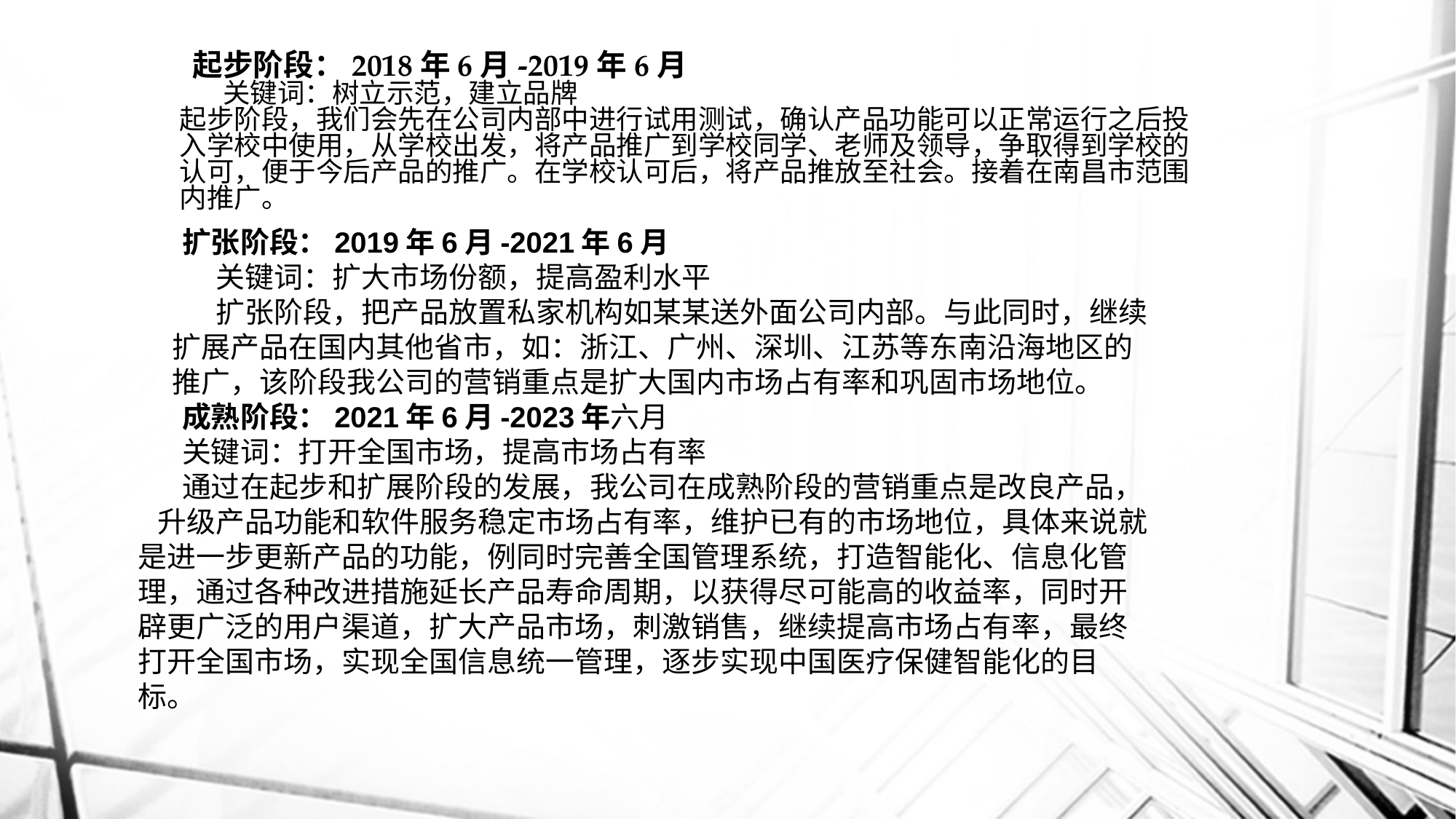

# 起步阶段：2018年6月-2019年6月 关键词：树立示范，建立品牌 起步阶段，我们会先在公司内部中进行试用测试，确认产品功能可以正常运行之后投入学校中使用，从学校出发，将产品推广到学校同学、老师及领导，争取得到学校的认可，便于今后产品的推广。在学校认可后，将产品推放至社会。接着在南昌市范围内推广。
扩张阶段：2019年6月-2021年6月
关键词：扩大市场份额，提高盈利水平
扩张阶段，把产品放置私家机构如某某送外面公司内部。与此同时，继续扩展产品在国内其他省市，如：浙江、广州、深圳、江苏等东南沿海地区的推广，该阶段我公司的营销重点是扩大国内市场占有率和巩固市场地位。
成熟阶段：2021年6月-2023年六月
关键词：打开全国市场，提高市场占有率
通过在起步和扩展阶段的发展，我公司在成熟阶段的营销重点是改良产品，     升级产品功能和软件服务稳定市场占有率，维护已有的市场地位，具体来说就是进一步更新产品的功能，例同时完善全国管理系统，打造智能化、信息化管理，通过各种改进措施延长产品寿命周期，以获得尽可能高的收益率，同时开辟更广泛的用户渠道，扩大产品市场，刺激销售，继续提高市场占有率，最终打开全国市场，实现全国信息统一管理，逐步实现中国医疗保健智能化的目标。